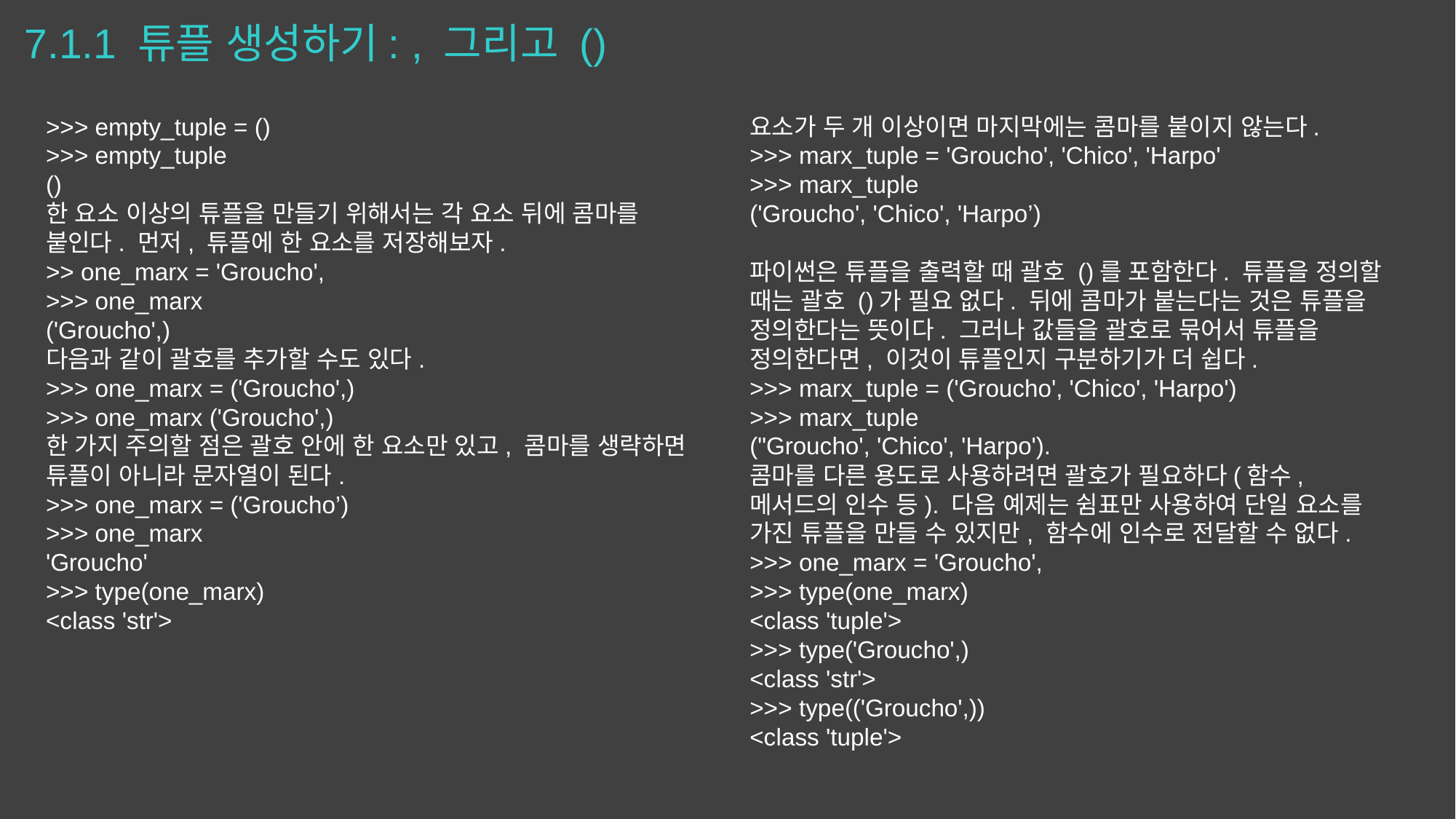

# 7.1.1 튜플 생성하기: , 그리고 ()
>>> empty_tuple = ()
>>> empty_tuple
()
한 요소 이상의 튜플을 만들기 위해서는 각 요소 뒤에 콤마를 붙인다. 먼저, 튜플에 한 요소를 저장해보자.
>> one_marx = 'Groucho',
>>> one_marx
('Groucho',)
다음과 같이 괄호를 추가할 수도 있다.
>>> one_marx = ('Groucho',)
>>> one_marx ('Groucho',)
한 가지 주의할 점은 괄호 안에 한 요소만 있고, 콤마를 생략하면 튜플이 아니라 문자열이 된다.
>>> one_marx = ('Groucho’)
>>> one_marx
'Groucho'
>>> type(one_marx)
<class 'str'>

요소가 두 개 이상이면 마지막에는 콤마를 붙이지 않는다.
>>> marx_tuple = 'Groucho', 'Chico', 'Harpo'
>>> marx_tuple
('Groucho', 'Chico', 'Harpo’)

파이썬은 튜플을 출력할 때 괄호 ()를 포함한다. 튜플을 정의할 때는 괄호 ()가 필요 없다. 뒤에 콤마가 붙는다는 것은 튜플을 정의한다는 뜻이다. 그러나 값들을 괄호로 묶어서 튜플을 정의한다면, 이것이 튜플인지 구분하기가 더 쉽다.
>>> marx_tuple = ('Groucho', 'Chico', 'Harpo')
>>> marx_tuple
("Groucho', 'Chico', 'Harpo').
콤마를 다른 용도로 사용하려면 괄호가 필요하다(함수, 메서드의 인수 등). 다음 예제는 쉼표만 사용하여 단일 요소를 가진 튜플을 만들 수 있지만, 함수에 인수로 전달할 수 없다.
>>> one_marx = 'Groucho',
>>> type(one_marx)
<class 'tuple'>
>>> type('Groucho',)
<class 'str'>
>>> type(('Groucho',))
<class 'tuple'>